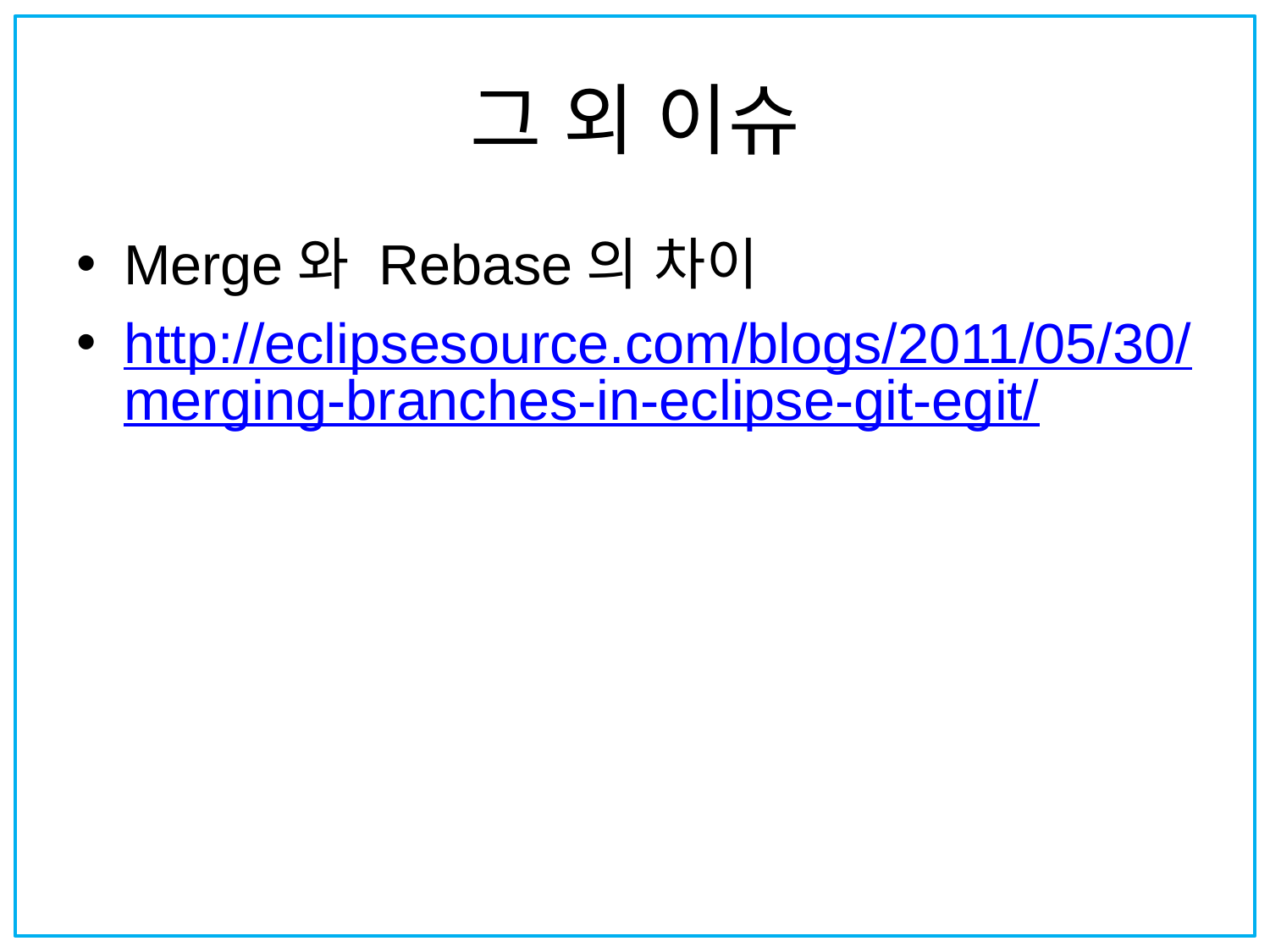

# 그 외 이슈
Merge와 Rebase의 차이
http://eclipsesource.com/blogs/2011/05/30/merging-branches-in-eclipse-git-egit/